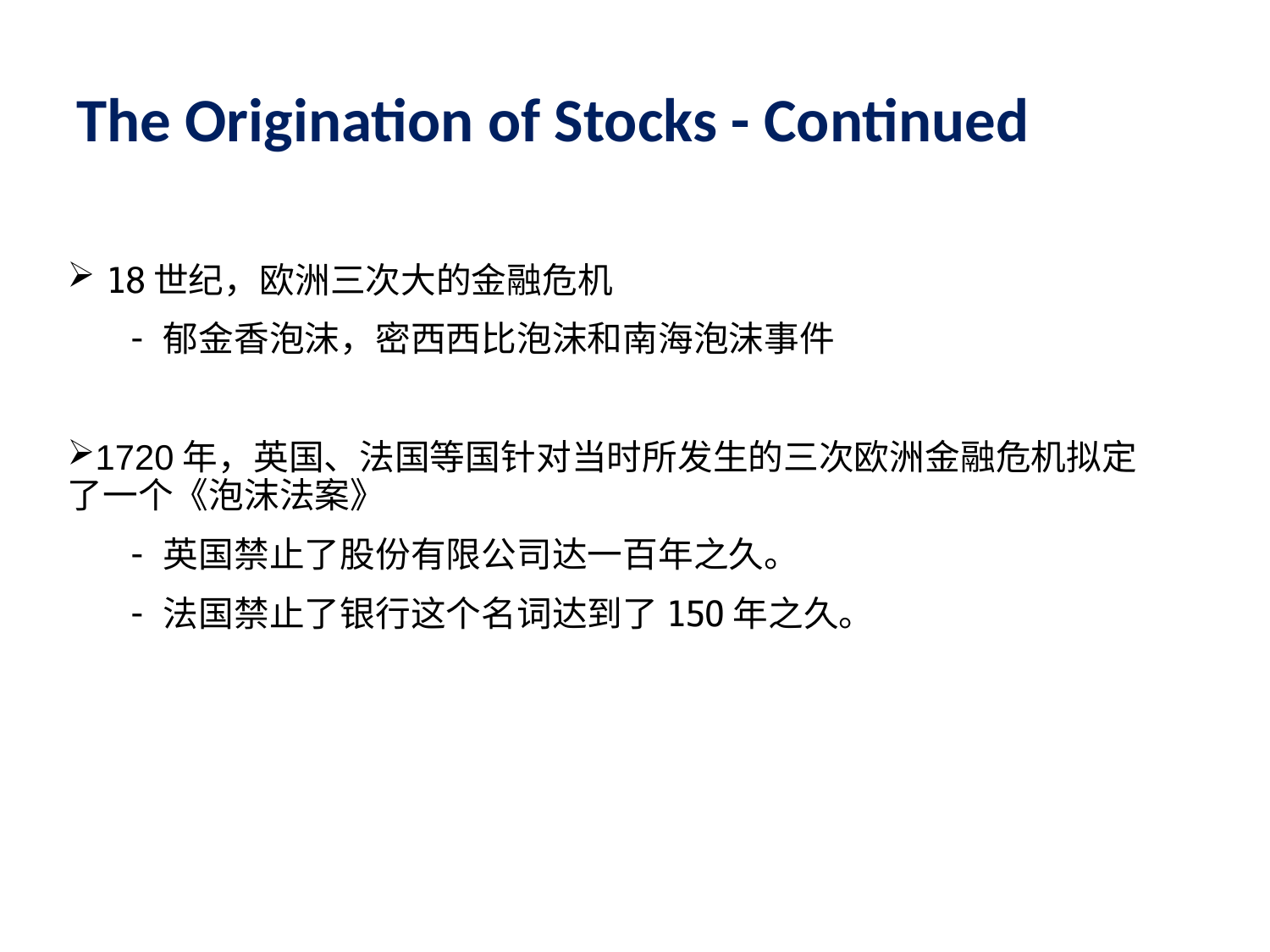

The Origination of Stocks - Continued
 18世纪，欧洲三次大的金融危机
- 郁金香泡沫，密西西比泡沫和南海泡沫事件

1720年，英国、法国等国针对当时所发生的三次欧洲金融危机拟定了一个《泡沫法案》
- 英国禁止了股份有限公司达一百年之久。
- 法国禁止了银行这个名词达到了150年之久。